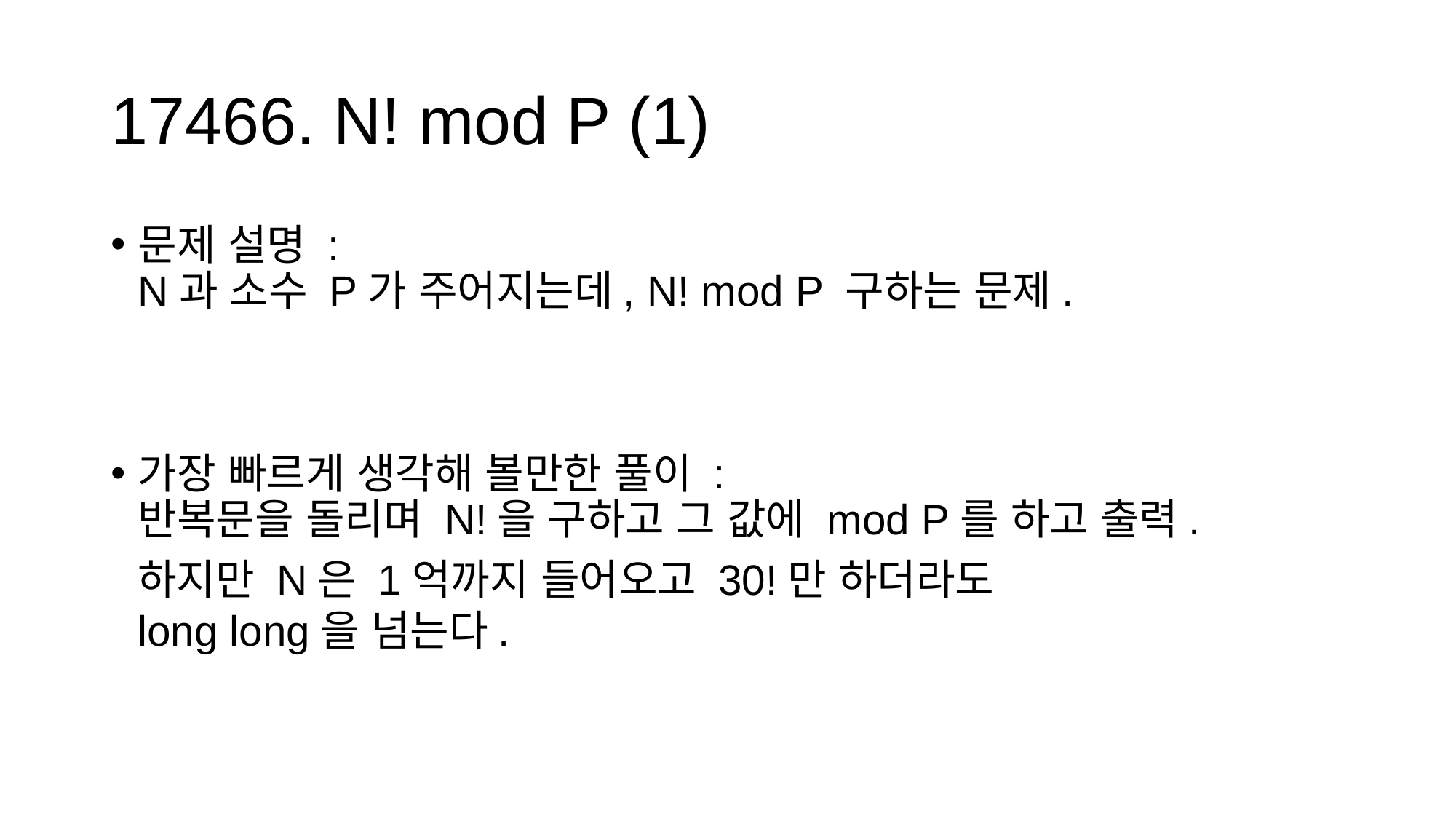

# 17466. N! mod P (1)
문제 설명 :
N과 소수 P가 주어지는데, N! mod P 구하는 문제.

가장 빠르게 생각해 볼만한 풀이 :
반복문을 돌리며 N!을 구하고 그 값에 mod P를 하고 출력.

하지만 N은 1억까지 들어오고 30!만 하더라도 long long을 넘는다.